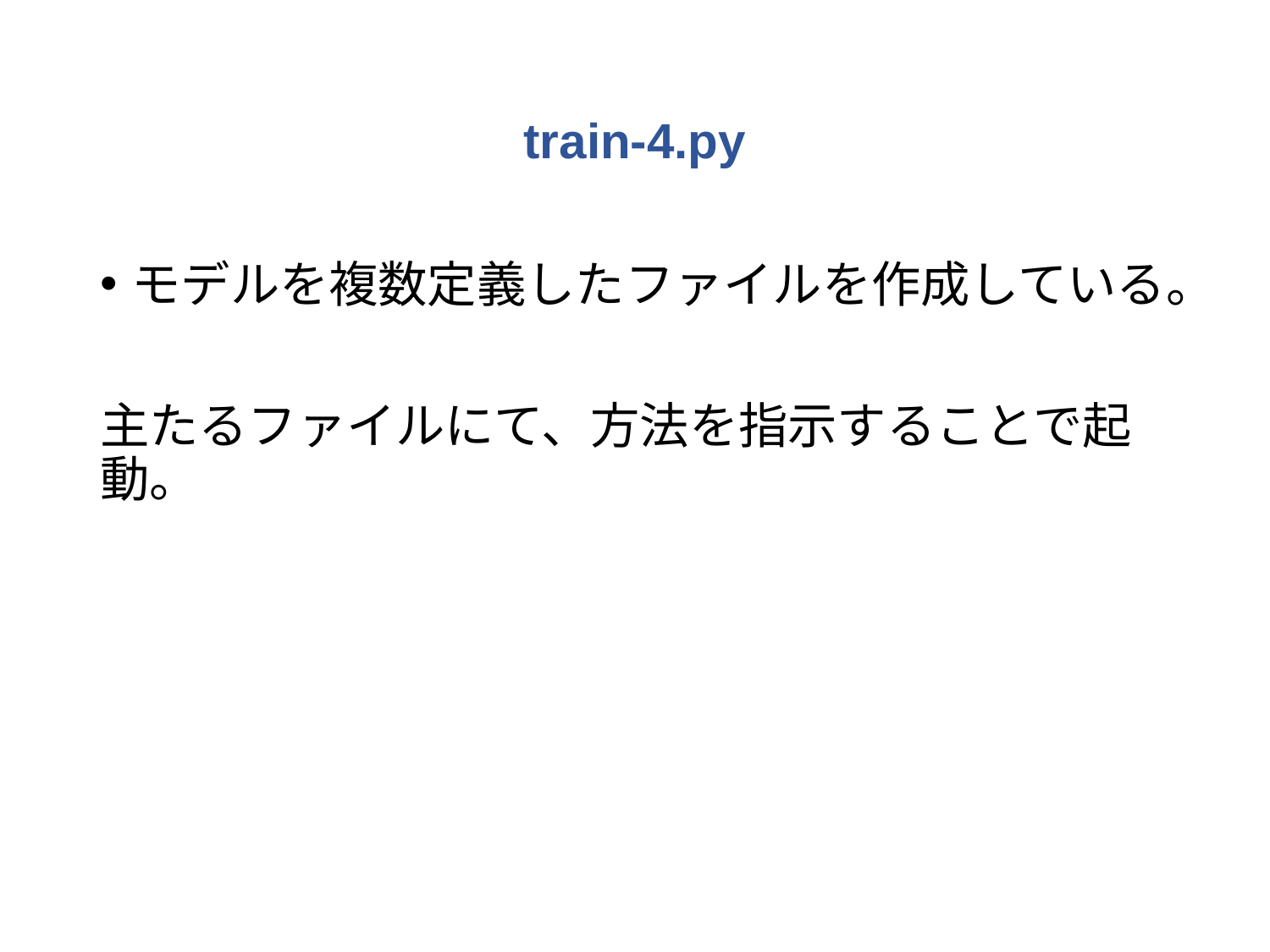

train-4.py
モデルを複数定義したファイルを作成している。

主たるファイルにて、方法を指示することで起動。